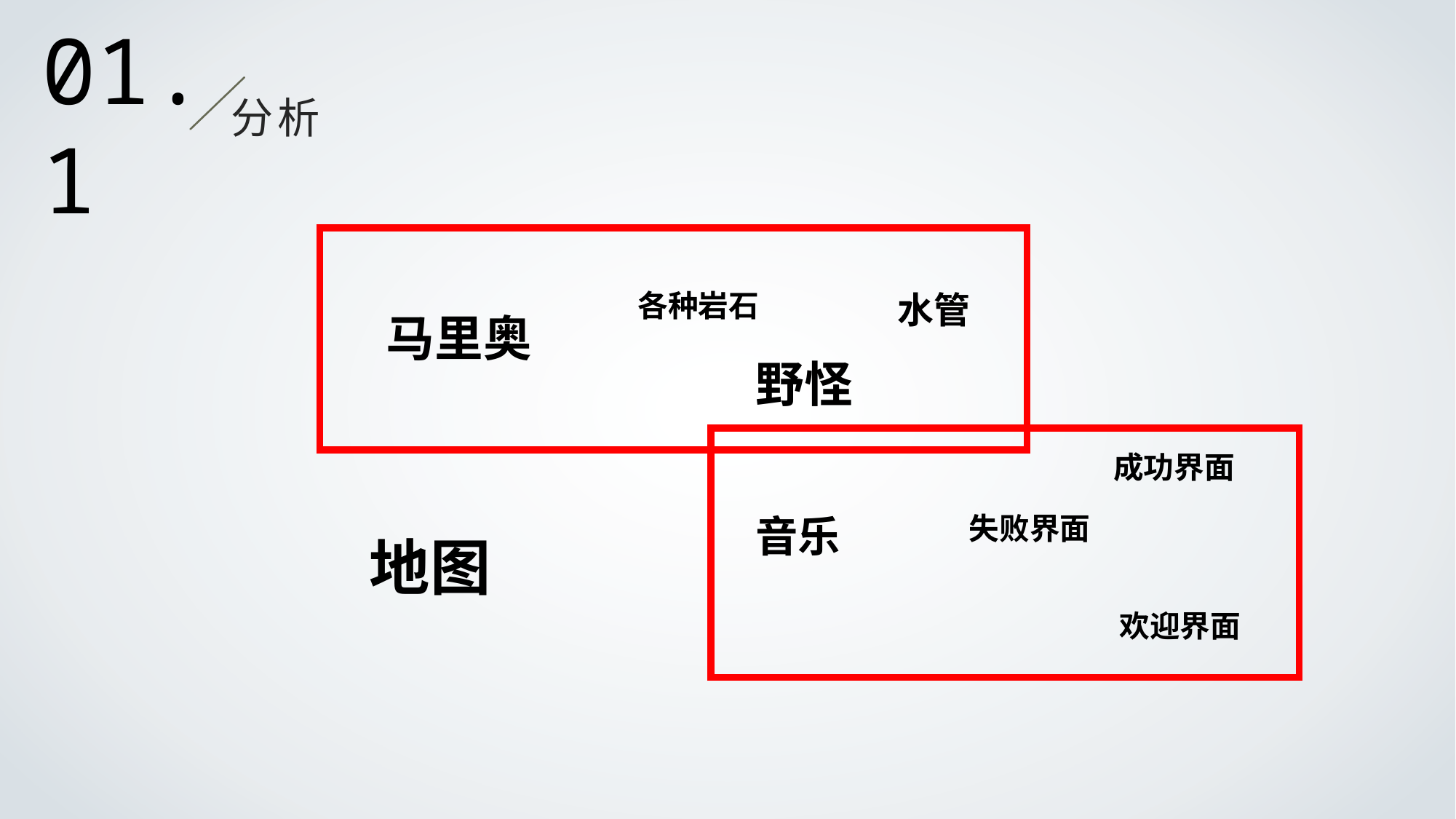

01.1
分析

各种岩石
水管
马里奥
野怪

成功界面
音乐
失败界面
地图
欢迎界面